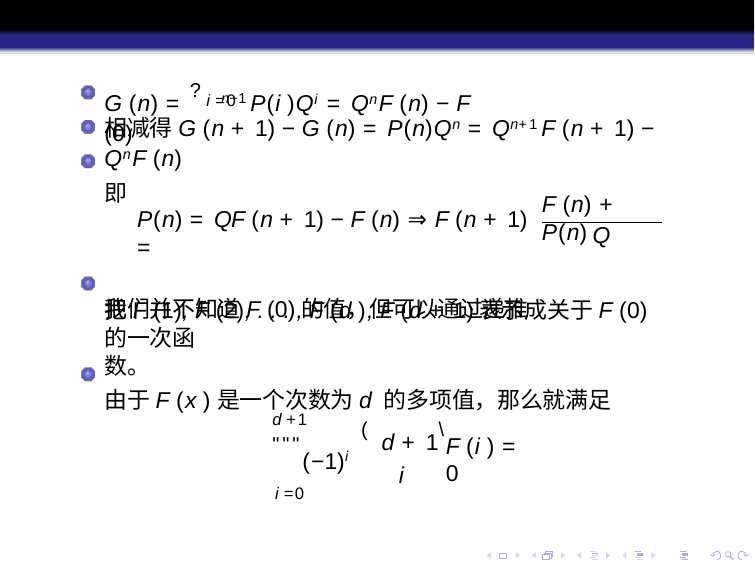

G (n) = ?n−1 P(i )Qi  = QnF (n) − F (0)
i =0
相减得G (n + 1) − G (n) = P(n)Qn  = Qn+1F (n + 1) − QnF (n)
即
F (n) + P(n)
P(n) = QF (n + 1) − F (n) ⇒ F (n + 1) =

我们并不知道F (0)的值，但可以通过递推
Q

把F (1), F (2), . . . , F (d ), F (d + 1)表示成关于F (0)的一次函
数。
由于F (x )是一个次数为d 的多项值，那么就满足
d +1
"""(−1)i
i =0
(d + 1\
i
F (i ) = 0